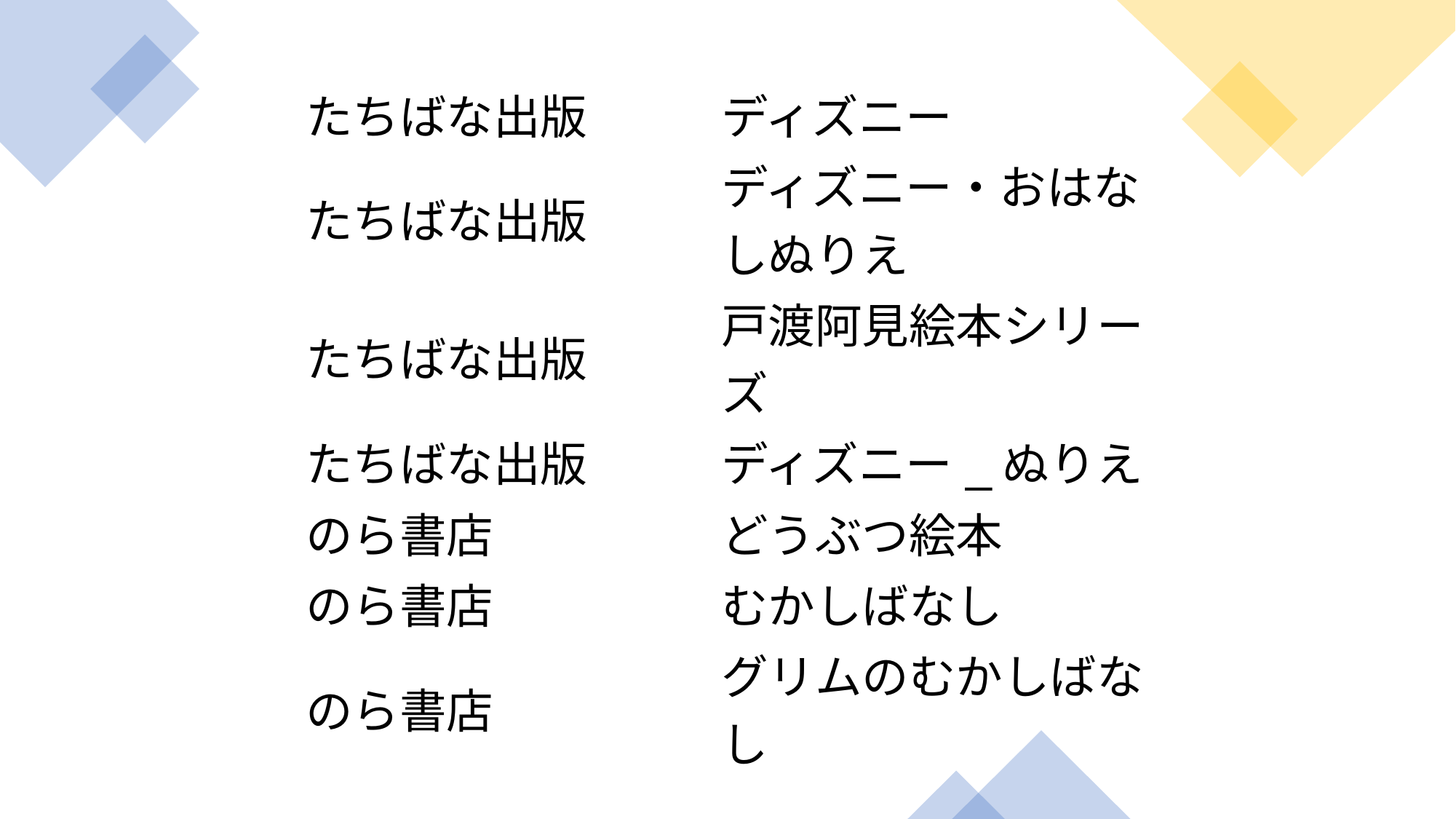

| たちばな出版 | ディズニー |
| --- | --- |
| たちばな出版 | ディズニー・おはなしぬりえ |
| たちばな出版 | 戸渡阿見絵本シリーズ |
| たちばな出版 | ディズニー\_ぬりえ |
| のら書店 | どうぶつ絵本 |
| のら書店 | むかしばなし |
| のら書店 | グリムのむかしばなし |